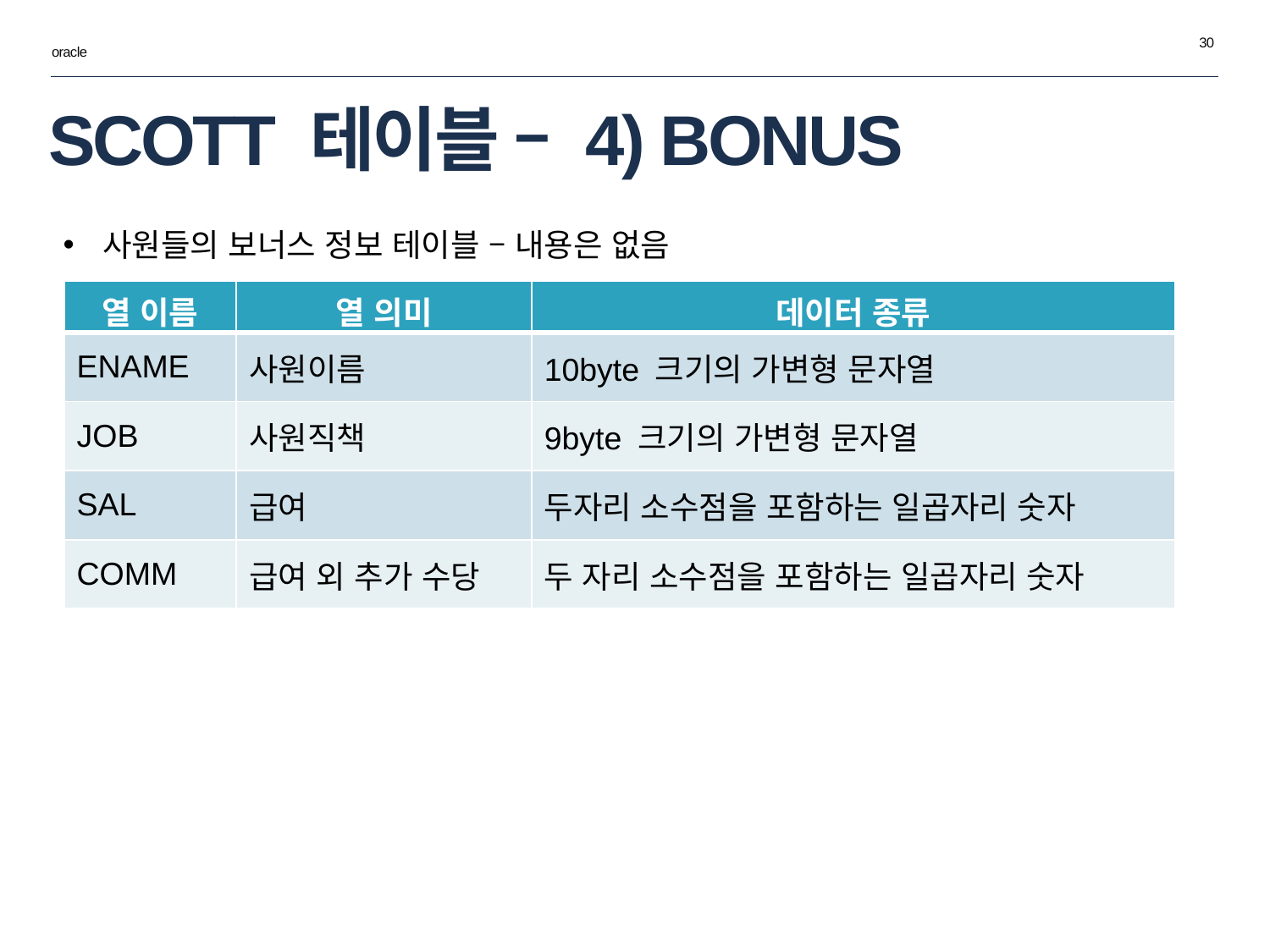

30
oracle
# SCOTT 테이블 – 4) BONUS
사원들의 보너스 정보 테이블 – 내용은 없음
| 열 이름 | 열 의미 | 데이터 종류 |
| --- | --- | --- |
| ENAME | 사원이름 | 10byte 크기의 가변형 문자열 |
| JOB | 사원직책 | 9byte 크기의 가변형 문자열 |
| SAL | 급여 | 두자리 소수점을 포함하는 일곱자리 숫자 |
| COMM | 급여 외 추가 수당 | 두 자리 소수점을 포함하는 일곱자리 숫자 |